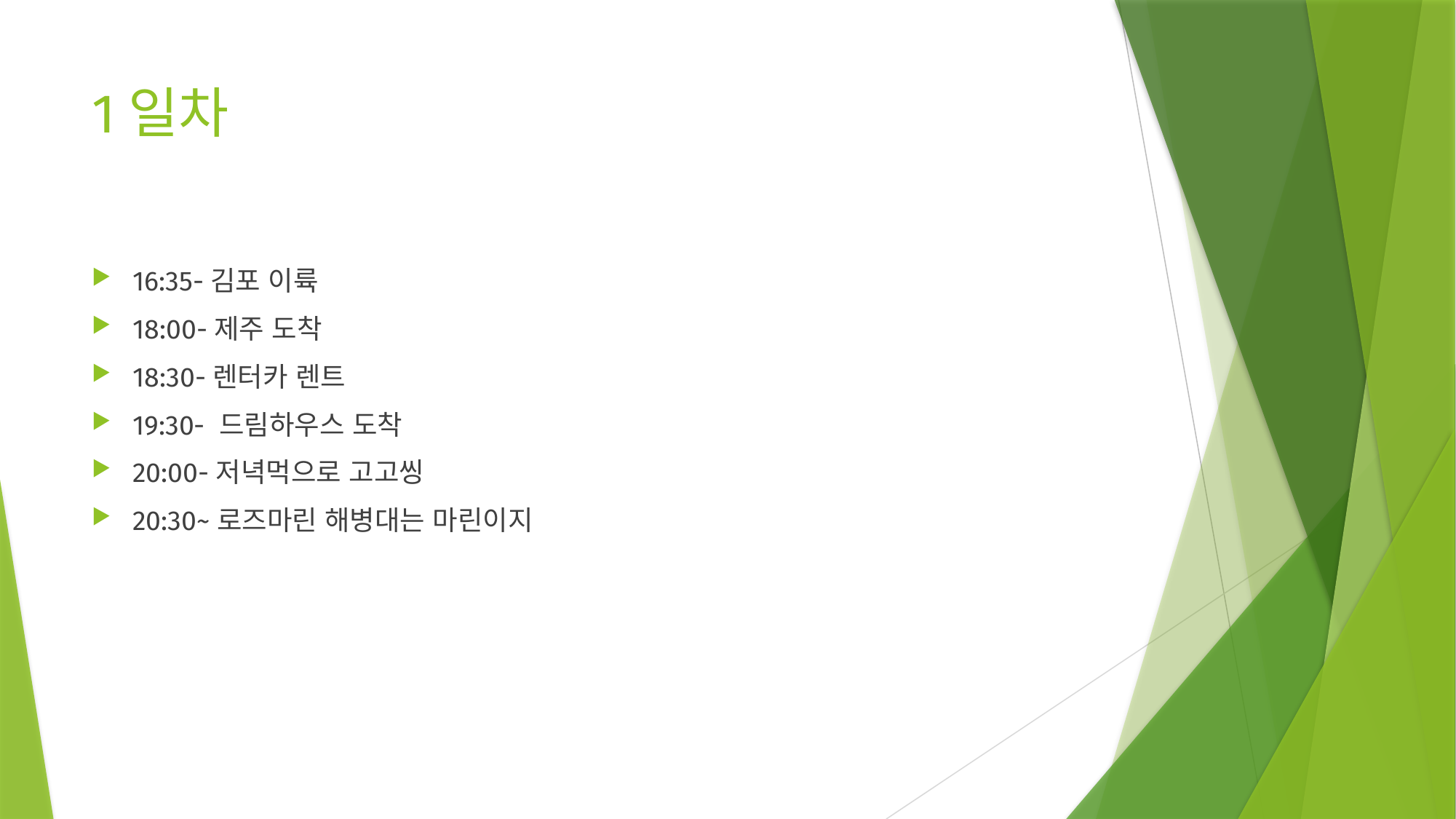

# 1일차
16:35-김포 이륙
18:00-제주 도착
18:30-렌터카 렌트
19:30- 드림하우스 도착
20:00-저녁먹으로 고고씽
20:30~로즈마린 해병대는 마린이지